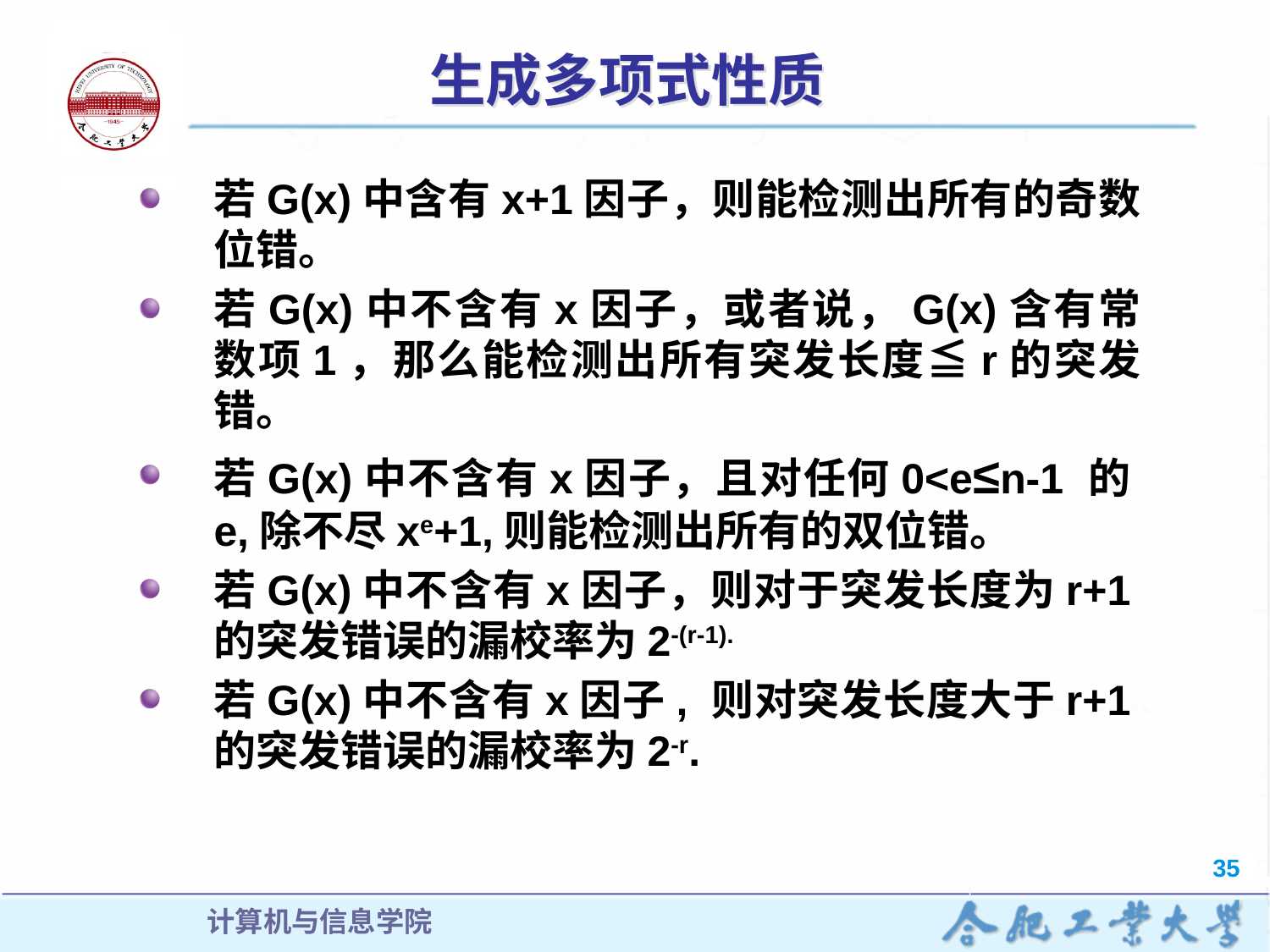

# 生成多项式性质
若G(x)中含有x+1因子，则能检测出所有的奇数位错。
若G(x)中不含有x因子，或者说，G(x)含有常数项1，那么能检测出所有突发长度≦r的突发错。
若G(x)中不含有x因子，且对任何0<e≤n-1 的e,除不尽xe+1,则能检测出所有的双位错。
若G(x)中不含有x因子，则对于突发长度为r+1的突发错误的漏校率为2-(r-1).
若G(x)中不含有x因子, 则对突发长度大于r+1的突发错误的漏校率为2-r.